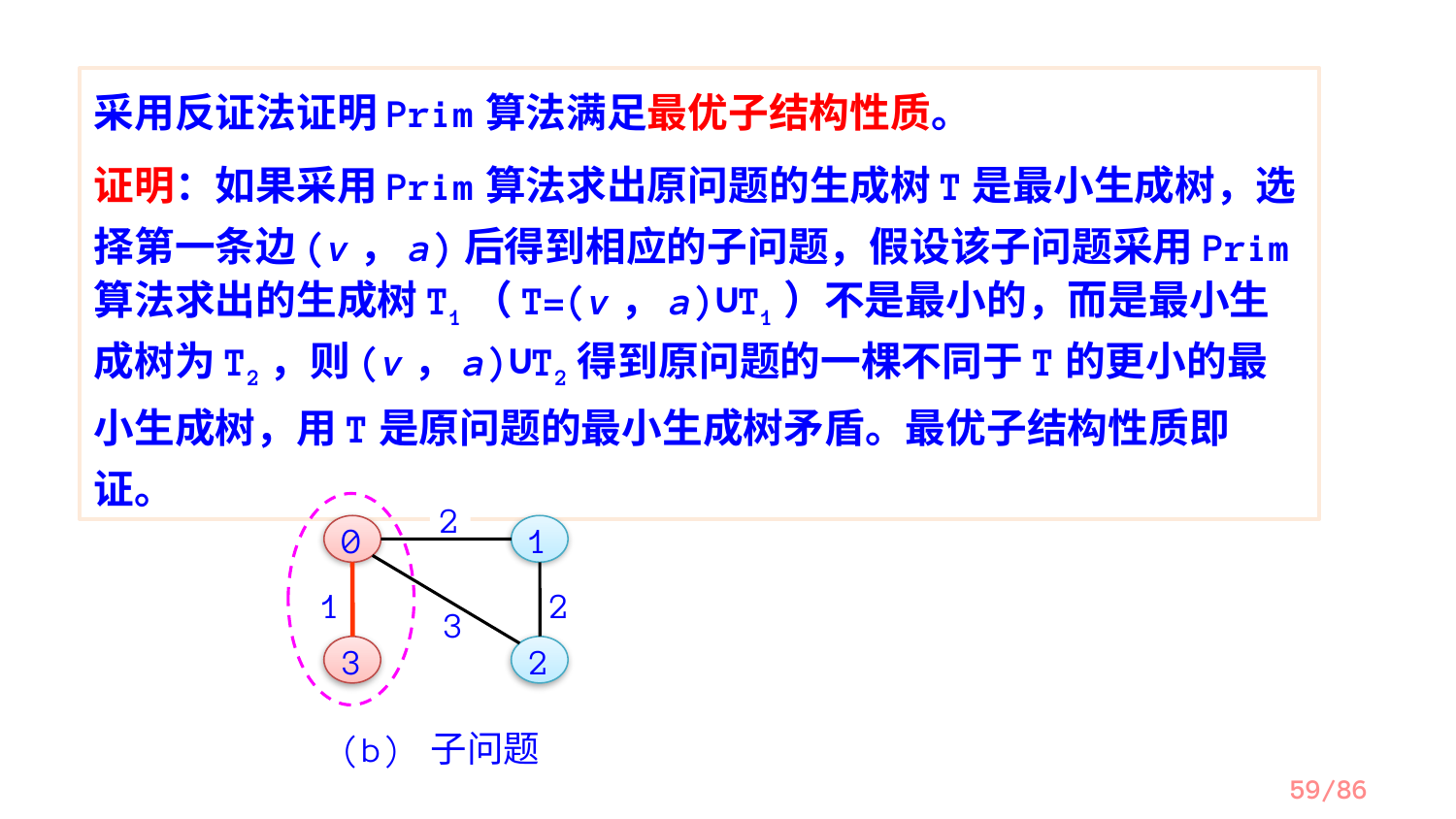

采用反证法证明Prim算法满足最优子结构性质。
证明：如果采用Prim算法求出原问题的生成树T是最小生成树，选择第一条边(v，a)后得到相应的子问题，假设该子问题采用Prim算法求出的生成树T1（T=(v，a)∪T1）不是最小的，而是最小生成树为T2，则(v，a)∪T2得到原问题的一棵不同于T的更小的最小生成树，用T是原问题的最小生成树矛盾。最优子结构性质即证。

2
0
1

1
2
3
3
2
(b) 子问题
59/86